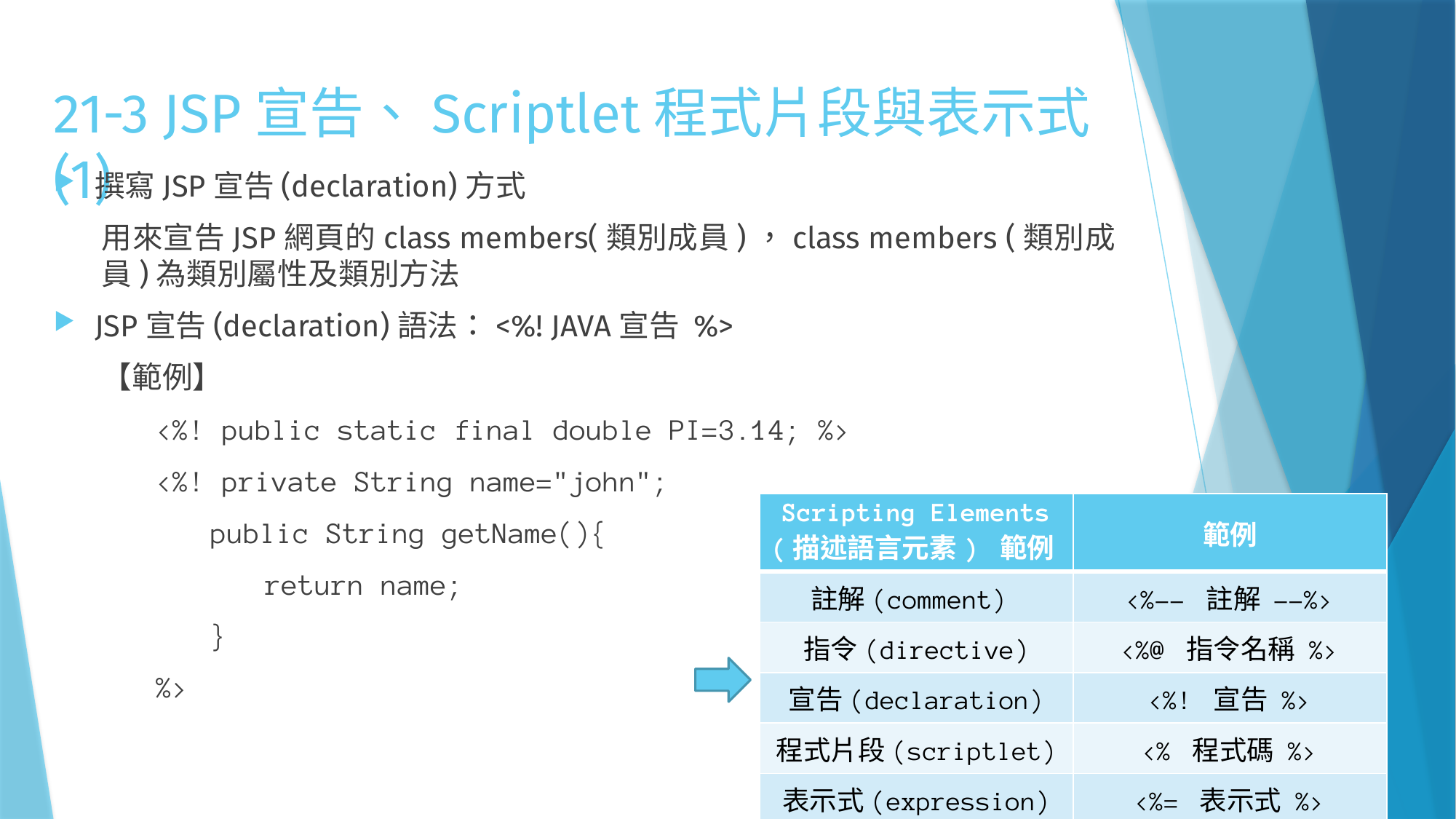

# 21-3 JSP宣告、Scriptlet程式片段與表示式(1)
撰寫JSP宣告(declaration)方式
用來宣告JSP網頁的class members(類別成員)，class members (類別成員)為類別屬性及類別方法
JSP宣告(declaration)語法：<%! JAVA宣告 %>
【範例】
<%! public static final double PI=3.14; %>
<%! private String name="john";
public String getName(){
return name;
}
%>
| Scripting Elements (描述語言元素) 範例 | 範例 |
| --- | --- |
| 註解(comment) | <%-- 註解 --%> |
| 指令(directive) | <%@ 指令名稱 %> |
| 宣告(declaration) | <%! 宣告 %> |
| 程式片段(scriptlet) | <% 程式碼 %> |
| 表示式(expression) | <%= 表示式 %> |